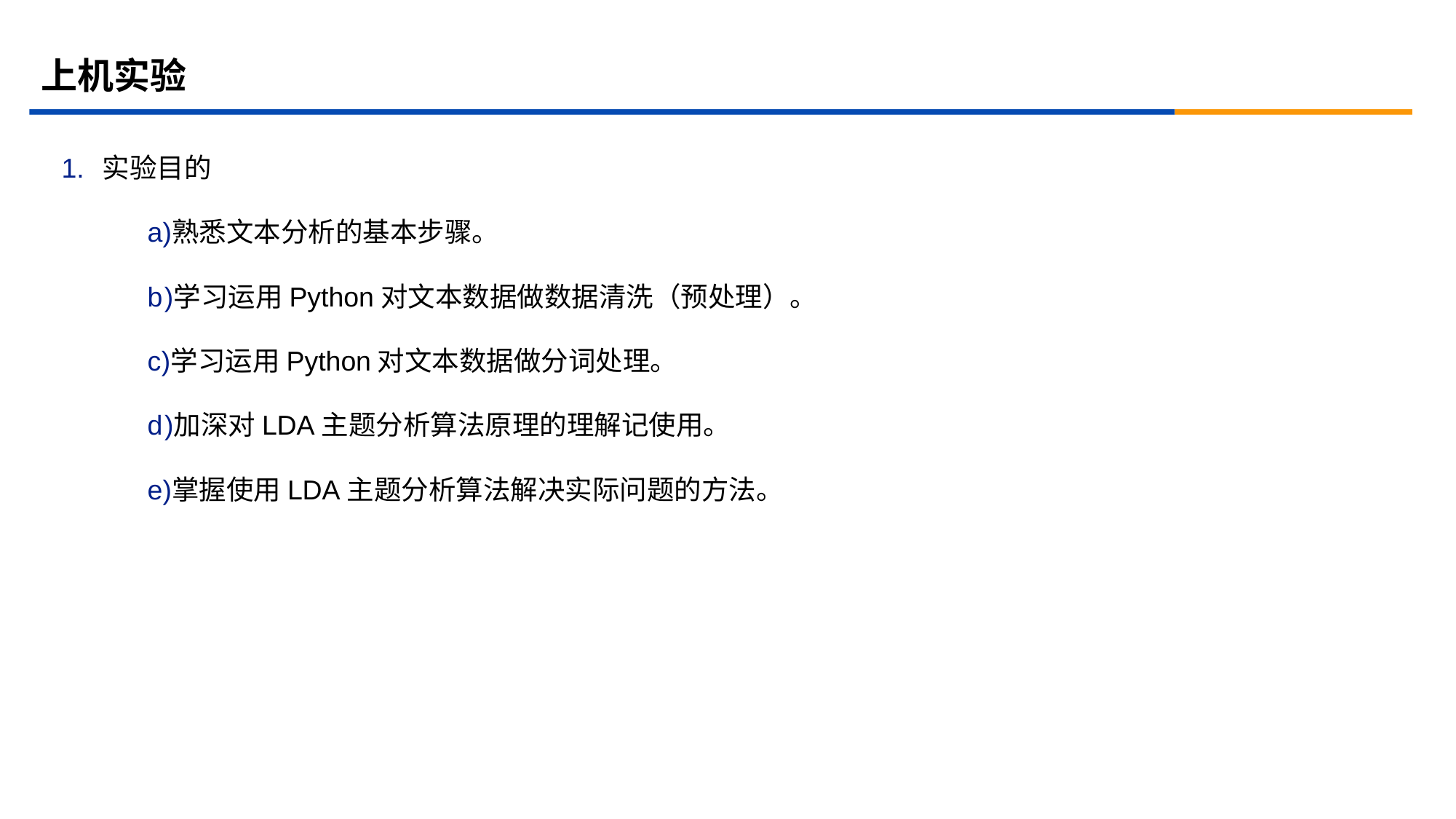

# 上机实验
实验目的
熟悉文本分析的基本步骤。
学习运用Python对文本数据做数据清洗（预处理）。
学习运用Python对文本数据做分词处理。
加深对LDA主题分析算法原理的理解记使用。
掌握使用LDA主题分析算法解决实际问题的方法。